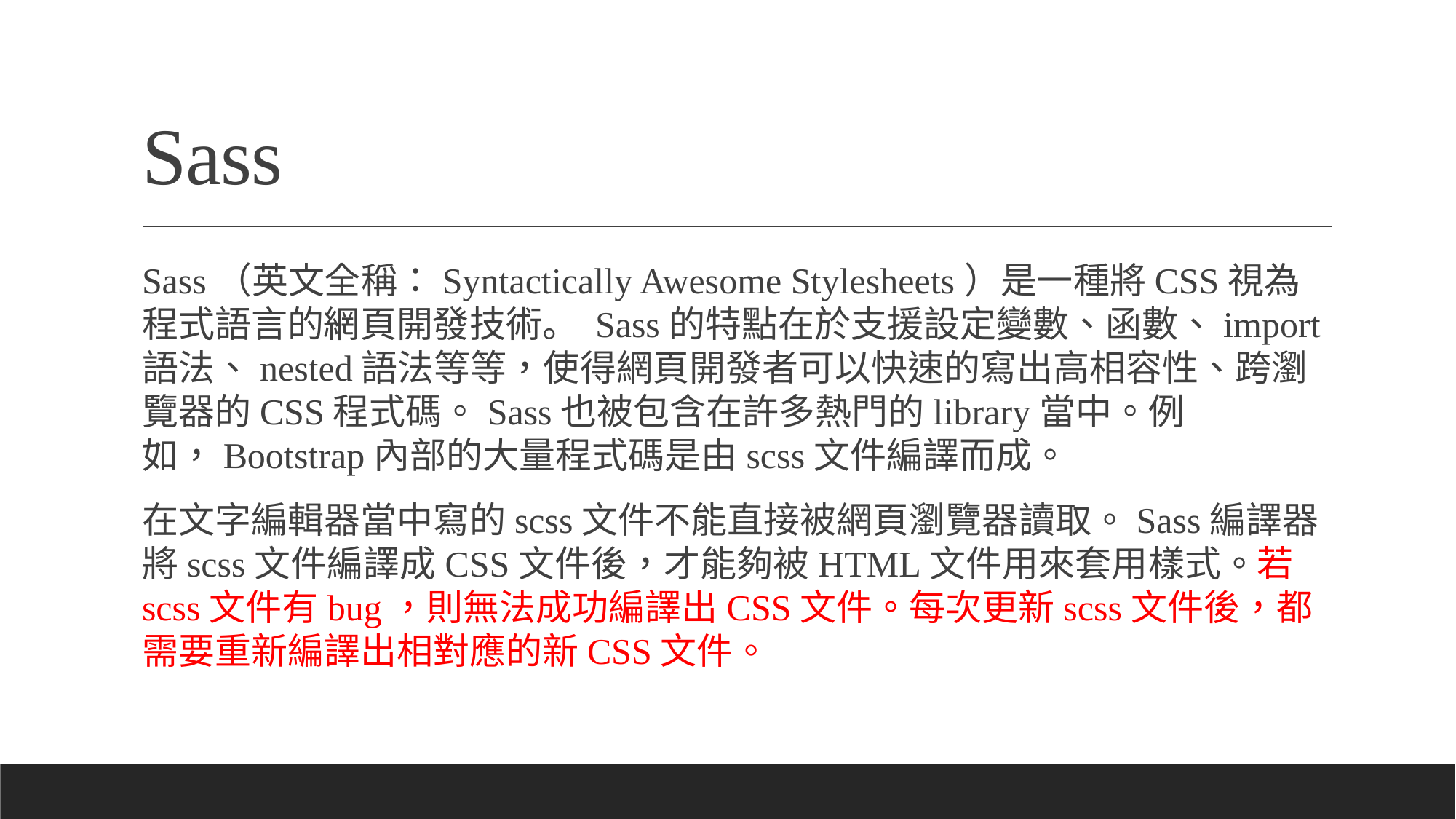

# Sass
Sass（英文全稱：Syntactically Awesome Stylesheets）是一種將CSS視為程式語言的網頁開發技術。 Sass的特點在於支援設定變數、函數、import語法、nested語法等等，使得網頁開發者可以快速的寫出高相容性、跨瀏覽器的CSS程式碼。Sass也被包含在許多熱門的library當中。例如，Bootstrap內部的大量程式碼是由scss文件編譯而成。
在文字編輯器當中寫的scss文件不能直接被網頁瀏覽器讀取。Sass編譯器將scss文件編譯成CSS文件後，才能夠被HTML文件用來套用樣式。若scss文件有bug，則無法成功編譯出CSS文件。每次更新scss文件後，都需要重新編譯出相對應的新CSS文件。